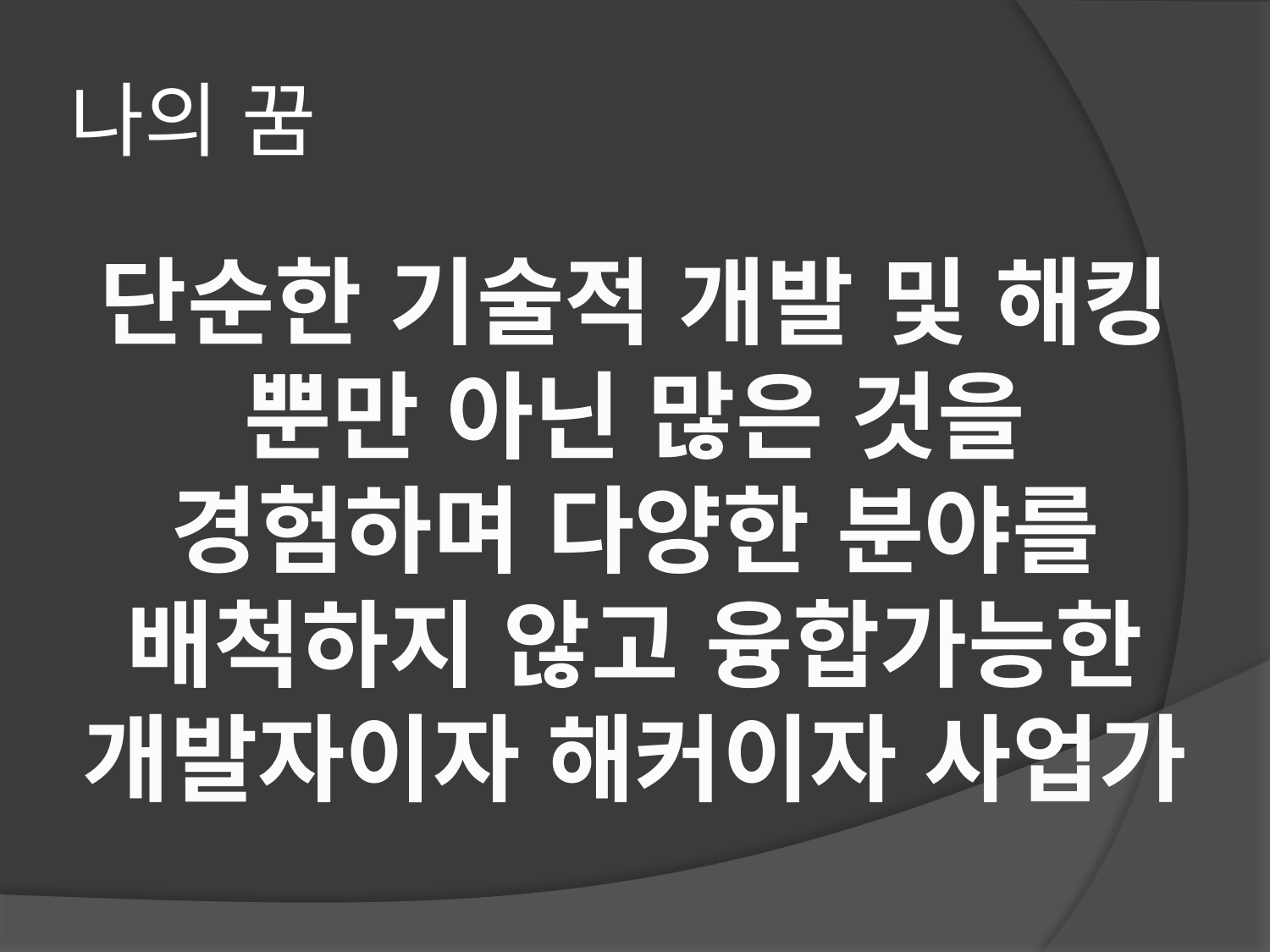

# 나의 꿈
단순한 기술적 개발 및 해킹
뿐만 아닌 많은 것을
경험하며 다양한 분야를
배척하지 않고 융합가능한
개발자이자 해커이자 사업가